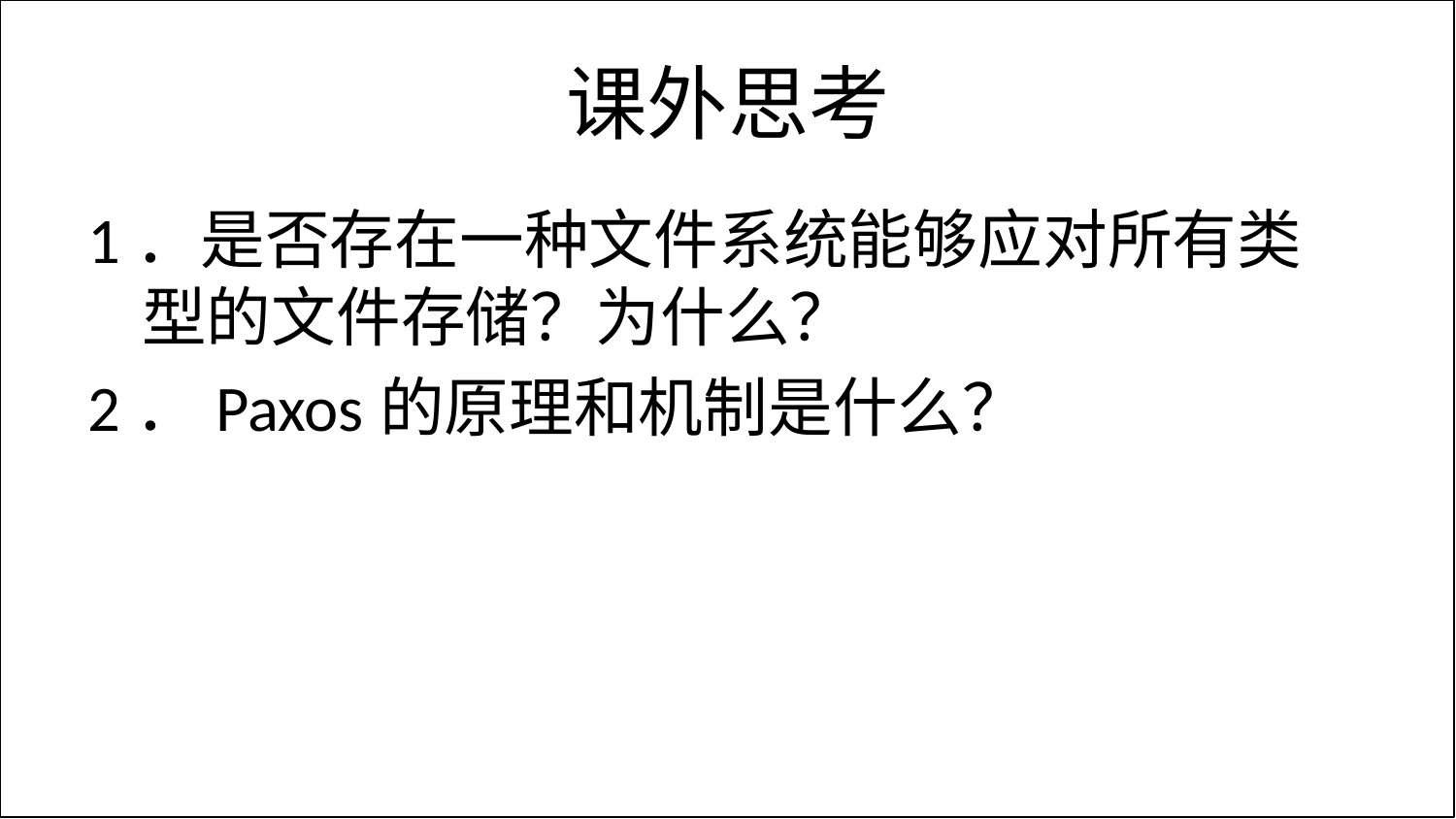

# 课外思考
1．是否存在一种文件系统能够应对所有类型的文件存储？为什么？
2．Paxos的原理和机制是什么？